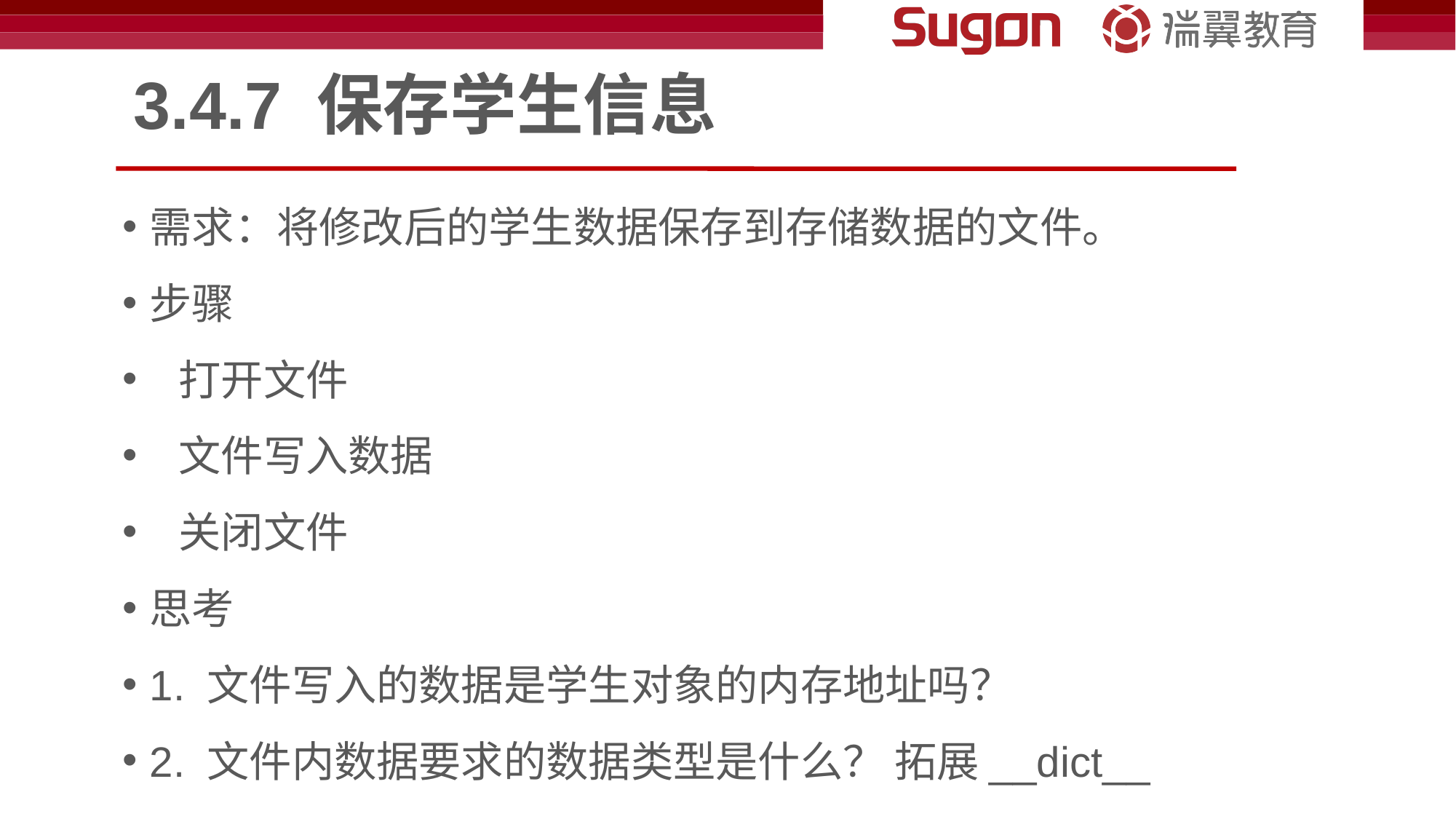

# 3.4.7 保存学生信息
需求：将修改后的学生数据保存到存储数据的文件。
步骤
  打开文件
  文件写入数据
  关闭文件
思考
1. 文件写入的数据是学生对象的内存地址吗？
2. 文件内数据要求的数据类型是什么？ 拓展__dict__